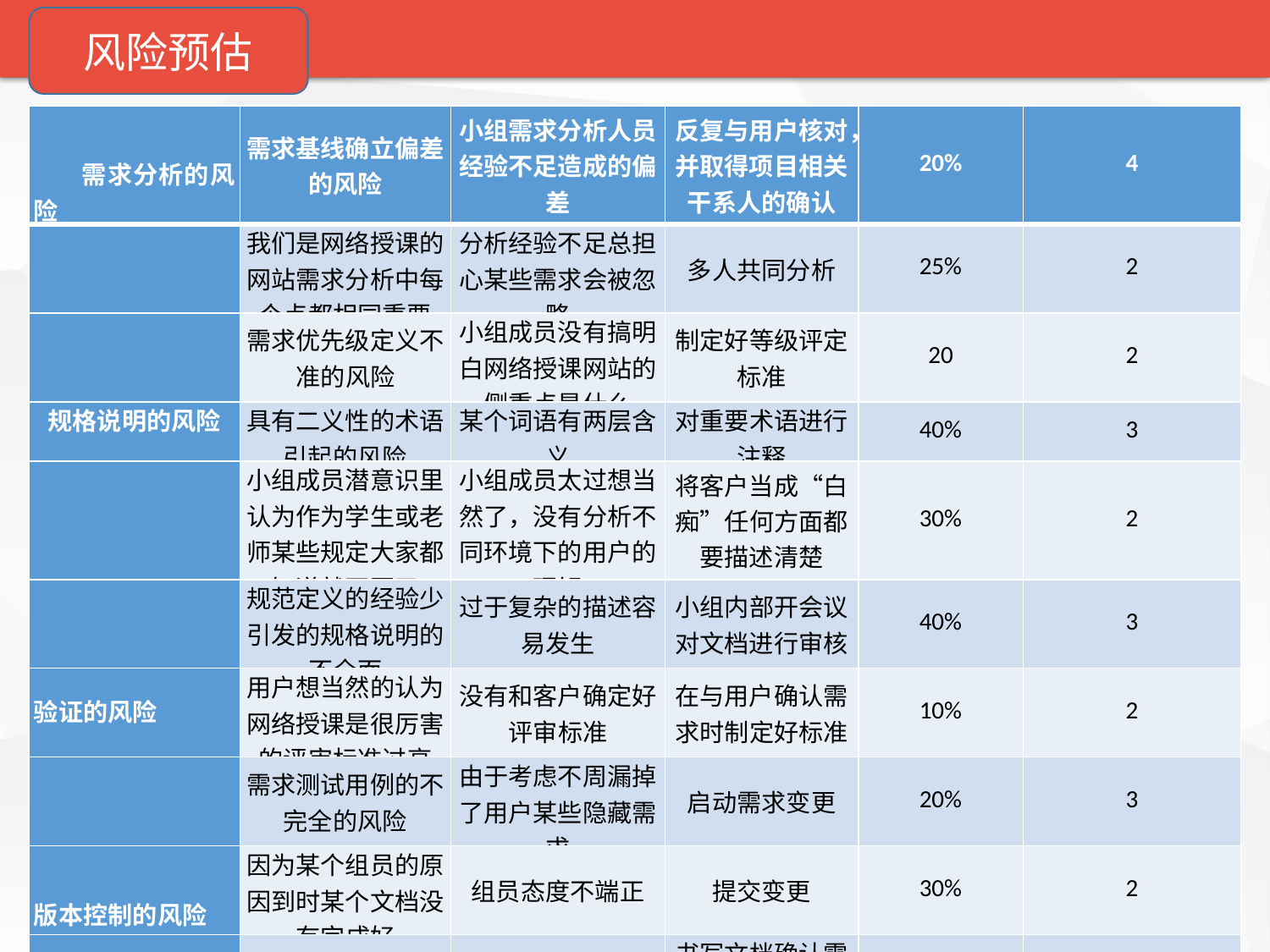

风险预估
项目计划

介绍
项目说明
支持条件
计划要点
成员分工
| 需求分析的风险 | 需求基线确立偏差的风险 | 小组需求分析人员经验不足造成的偏差 | 反复与用户核对，并取得项目相关干系人的确认 | 20% | 4 |
| --- | --- | --- | --- | --- | --- |
|  | 我们是网络授课的网站需求分析中每个点都相同重要 | 分析经验不足总担心某些需求会被忽略 | 多人共同分析 | 25% | 2 |
|  | 需求优先级定义不准的风险 | 小组成员没有搞明白网络授课网站的侧重点是什么 | 制定好等级评定标准 | 20 | 2 |
| 规格说明的风险 | 具有二义性的术语引起的风险 | 某个词语有两层含义 | 对重要术语进行注释 | 40% | 3 |
|  | 小组成员潜意识里认为作为学生或老师某些规定大家都知道就不写了 | 小组成员太过想当然了，没有分析不同环境下的用户的理解 | 将客户当成“白痴”任何方面都要描述清楚 | 30% | 2 |
|  | 规范定义的经验少引发的规格说明的不全面 | 过于复杂的描述容易发生 | 小组内部开会议对文档进行审核 | 40% | 3 |
| 验证的风险 | 用户想当然的认为网络授课是很厉害的评审标准过高 | 没有和客户确定好评审标准 | 在与用户确认需求时制定好标准 | 10% | 2 |
|  | 需求测试用例的不完全的风险 | 由于考虑不周漏掉了用户某些隐藏需求 | 启动需求变更 | 20% | 3 |
| 版本控制的风险 | 因为某个组员的原因到时某个文档没有完成好 | 组员态度不端正 | 提交变更 | 30% | 2 |
|  | 老师和学生用户代表的需求一直在变 | 需求确认阶段没有与用户代表确认 | 书写文档确认需求，保证用户的需求在允许变更的范围内 | 20% | 4 |
|  | git仓库崩了 | 上传的东西太多 | 为重要文件备份 | 20% | 4 |